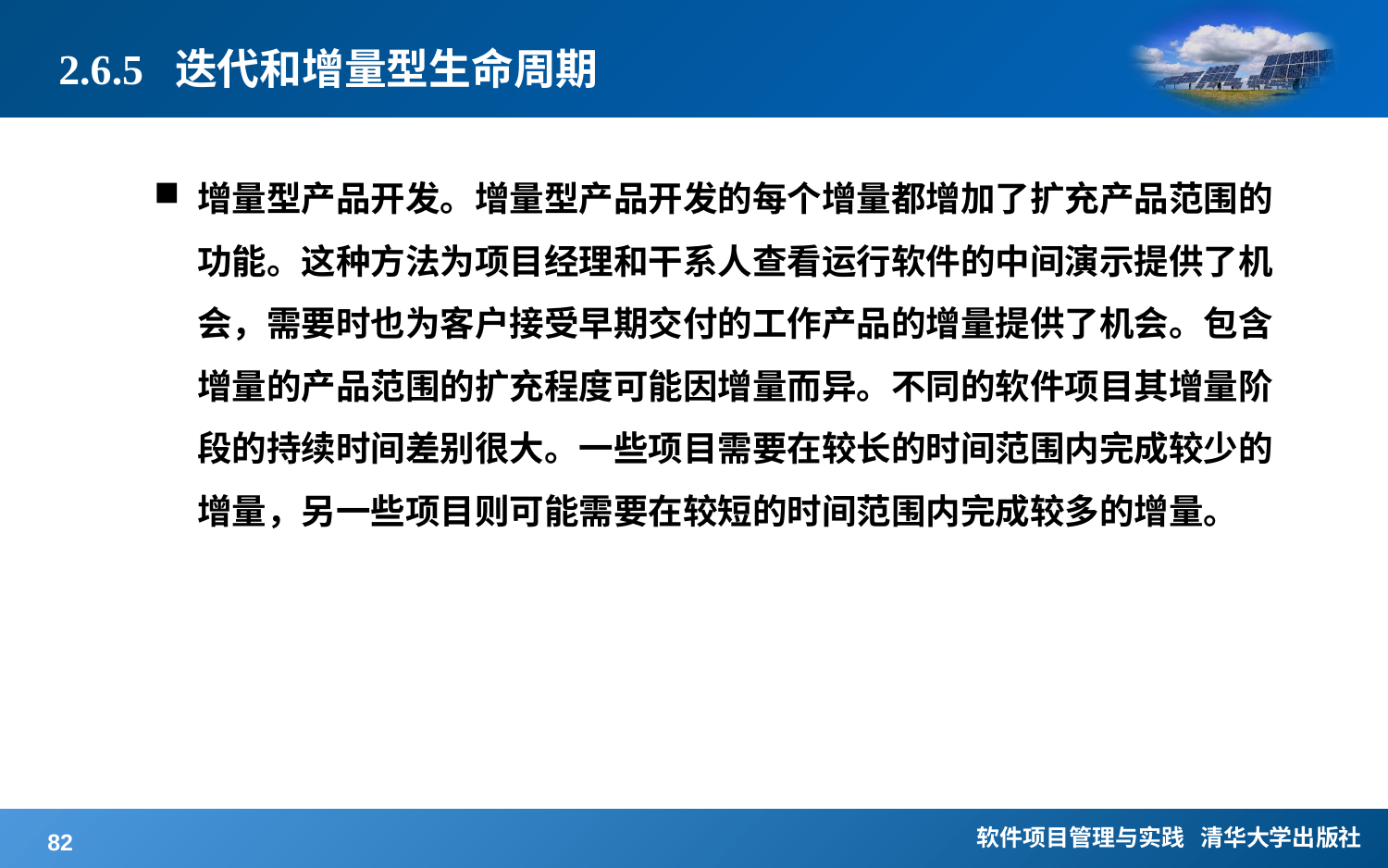

# 2.6.5  迭代和增量型生命周期
增量型产品开发。增量型产品开发的每个增量都增加了扩充产品范围的功能。这种方法为项目经理和干系人查看运行软件的中间演示提供了机会，需要时也为客户接受早期交付的工作产品的增量提供了机会。包含增量的产品范围的扩充程度可能因增量而异。不同的软件项目其增量阶段的持续时间差别很大。一些项目需要在较长的时间范围内完成较少的增量，另一些项目则可能需要在较短的时间范围内完成较多的增量。